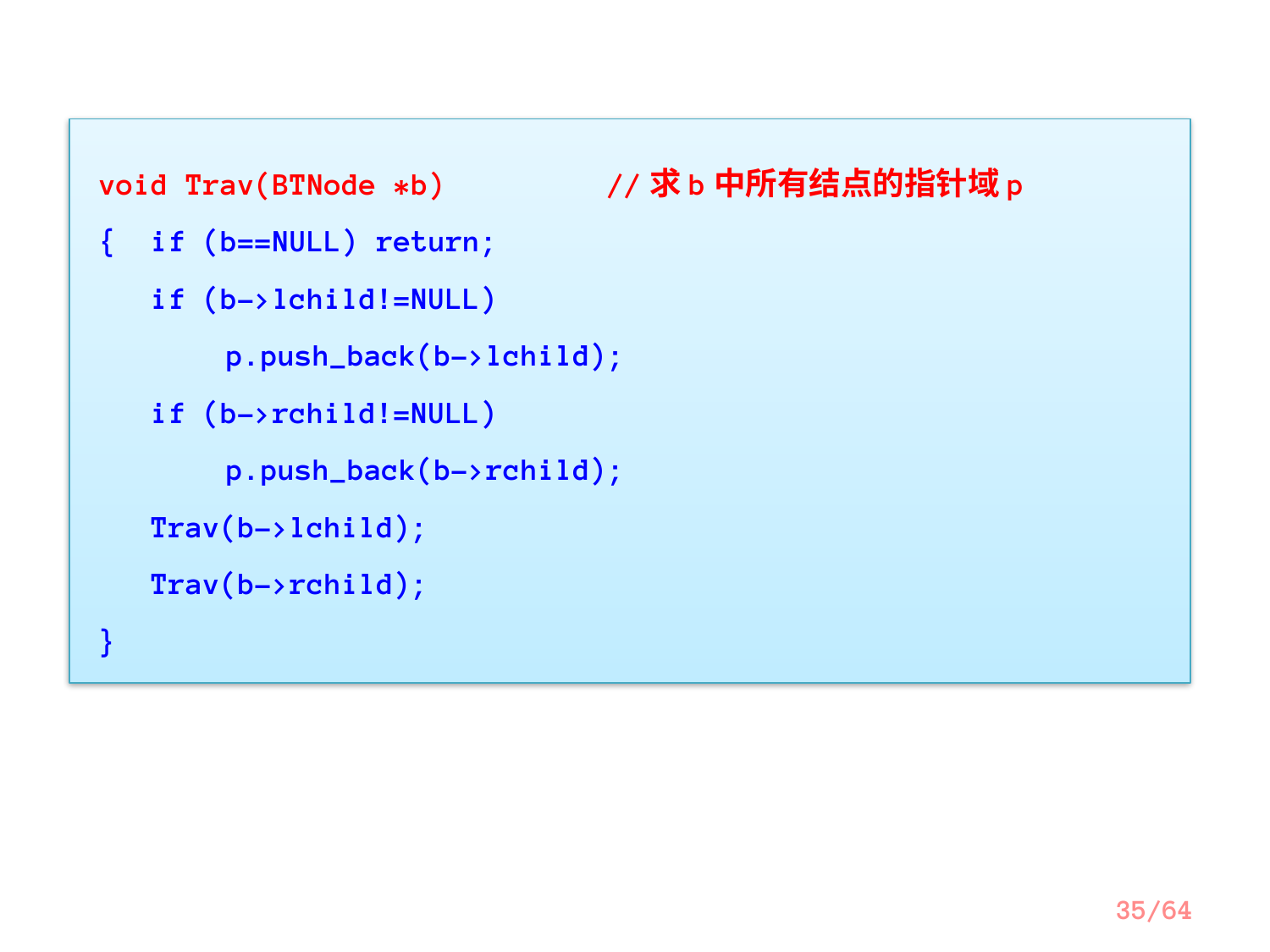

void Trav(BTNode *b)		//求b中所有结点的指针域p
{  if (b==NULL) return;
   if (b->lchild!=NULL)
	p.push_back(b->lchild);
   if (b->rchild!=NULL)
	p.push_back(b->rchild);
   Trav(b->lchild);
   Trav(b->rchild);
}
35/64